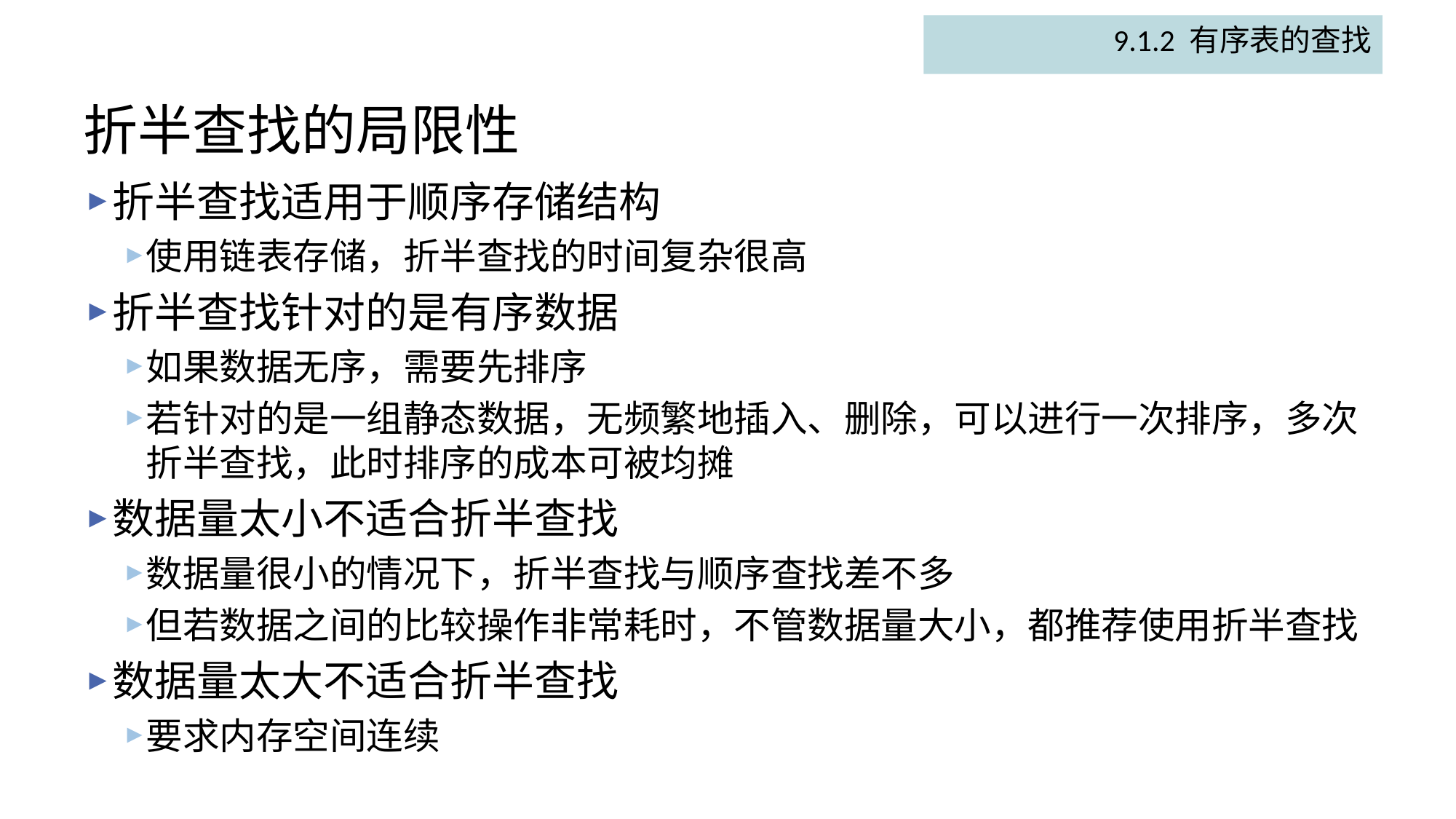

9.1.2 有序表的查找
# 折半查找的局限性
折半查找适用于顺序存储结构
使用链表存储，折半查找的时间复杂很高
折半查找针对的是有序数据
如果数据无序，需要先排序
若针对的是一组静态数据，无频繁地插入、删除，可以进行一次排序，多次折半查找，此时排序的成本可被均摊
数据量太小不适合折半查找
数据量很小的情况下，折半查找与顺序查找差不多
但若数据之间的比较操作非常耗时，不管数据量大小，都推荐使用折半查找
数据量太大不适合折半查找
要求内存空间连续